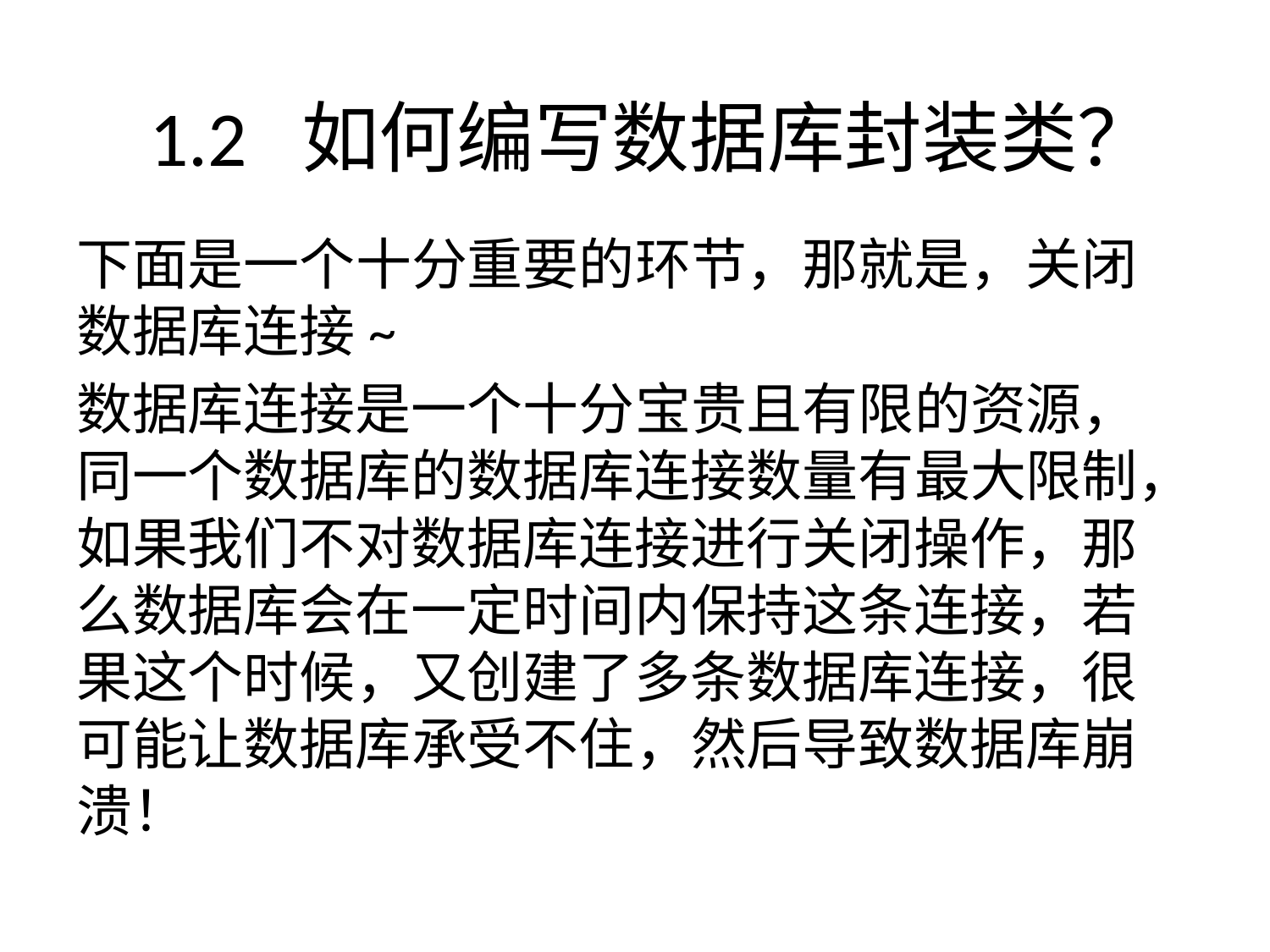

1.2  如何编写数据库封装类？
下面是一个十分重要的环节，那就是，关闭数据库连接~
数据库连接是一个十分宝贵且有限的资源，同一个数据库的数据库连接数量有最大限制，如果我们不对数据库连接进行关闭操作，那么数据库会在一定时间内保持这条连接，若果这个时候，又创建了多条数据库连接，很可能让数据库承受不住，然后导致数据库崩溃！